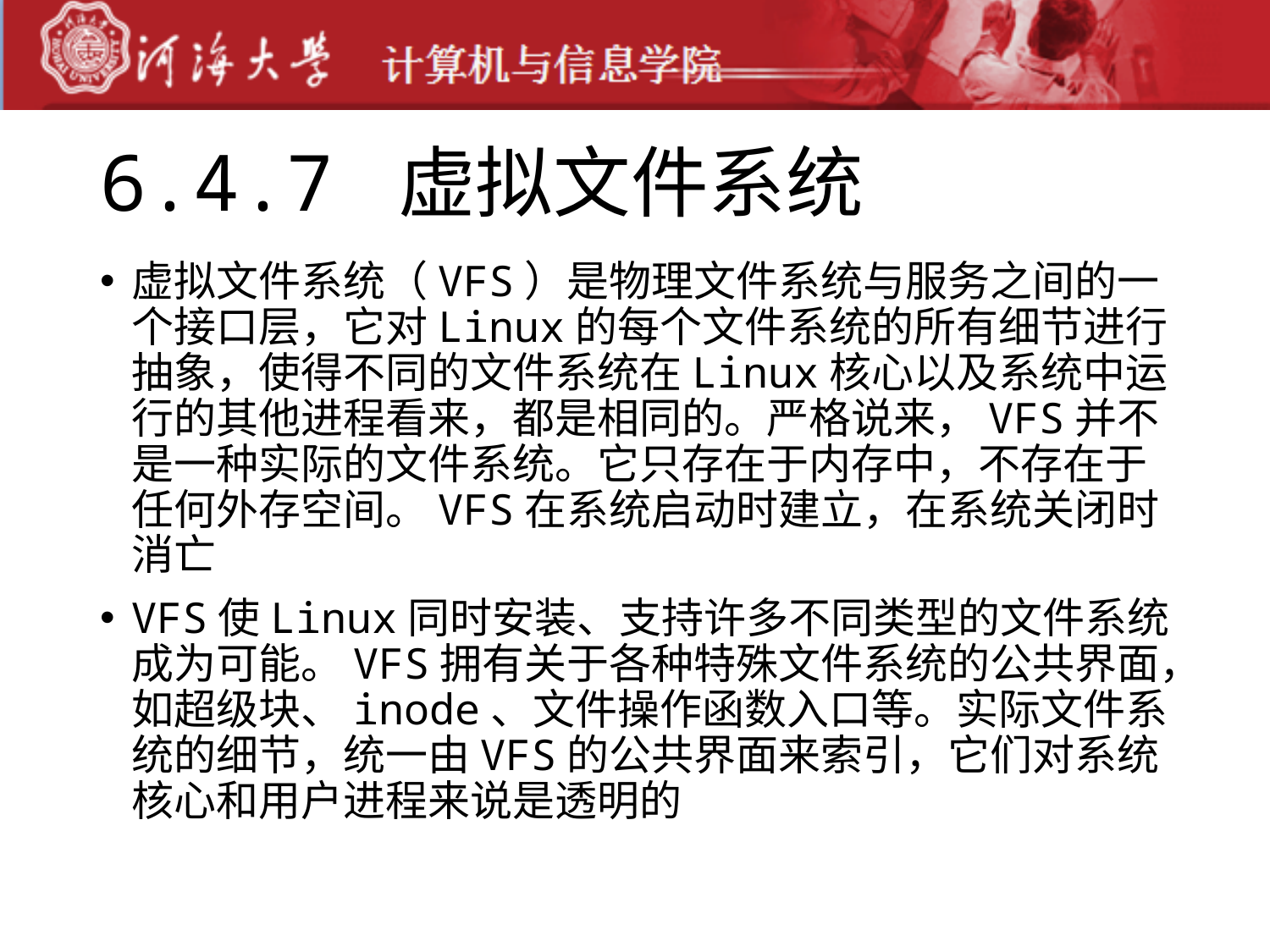

# 6.4.7 虚拟文件系统
虚拟文件系统（VFS）是物理文件系统与服务之间的一个接口层，它对Linux的每个文件系统的所有细节进行抽象，使得不同的文件系统在Linux核心以及系统中运行的其他进程看来，都是相同的。严格说来，VFS并不是一种实际的文件系统。它只存在于内存中，不存在于任何外存空间。VFS在系统启动时建立，在系统关闭时消亡
VFS使Linux同时安装、支持许多不同类型的文件系统成为可能。VFS拥有关于各种特殊文件系统的公共界面，如超级块、inode、文件操作函数入口等。实际文件系统的细节，统一由VFS的公共界面来索引，它们对系统核心和用户进程来说是透明的